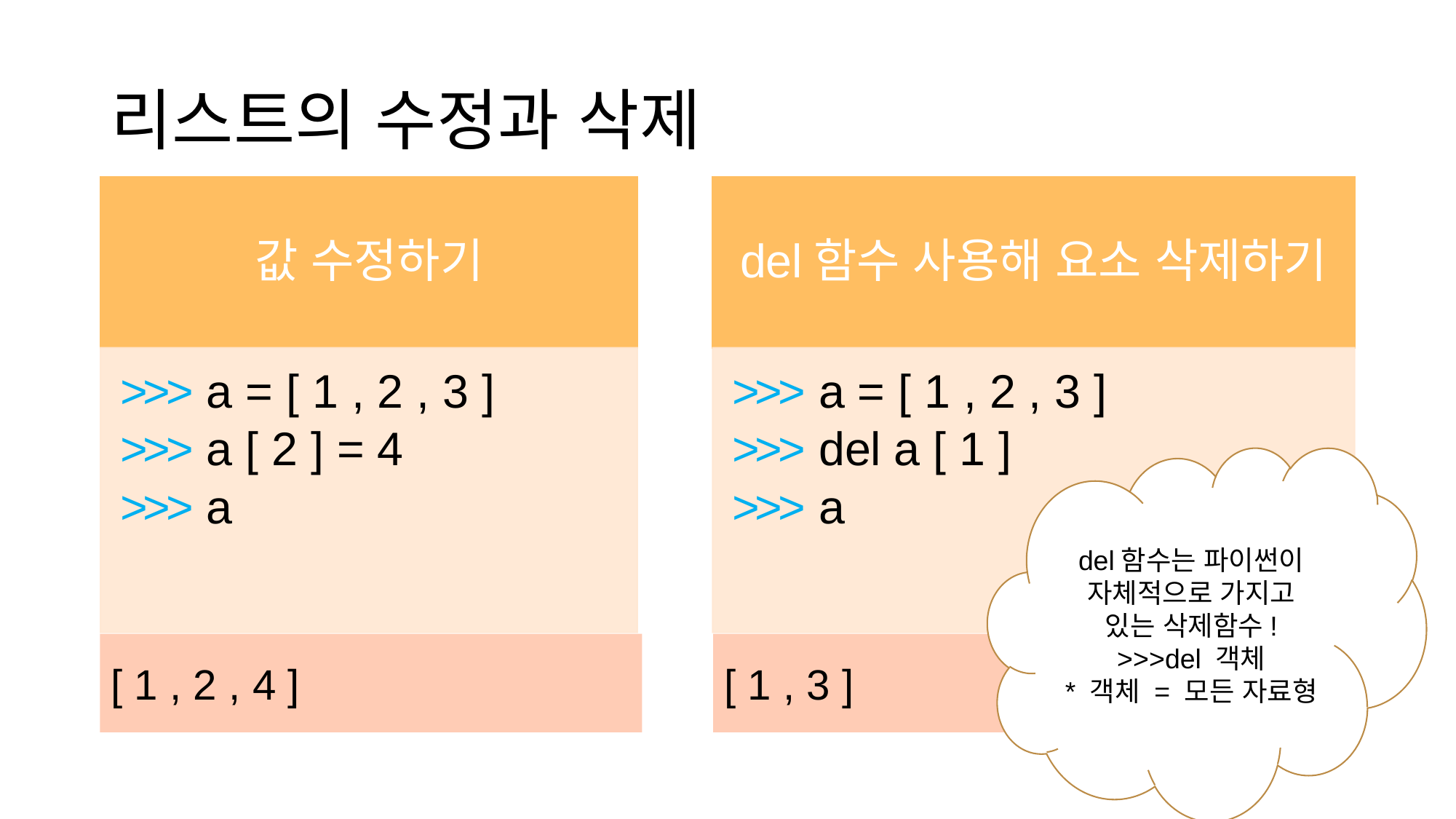

# 리스트의 수정과 삭제
값 수정하기
>>> a = [ 1 , 2 , 3 ]
>>> a [ 2 ] = 4
>>> a
del함수 사용해 요소 삭제하기
>>> a = [ 1 , 2 , 3 ]
>>> del a [ 1 ]
>>> a
del함수는 파이썬이 자체적으로 가지고 있는 삭제함수!
>>>del 객체
* 객체 = 모든 자료형
[ 1 , 2 , 4 ]
[ 1 , 3 ]